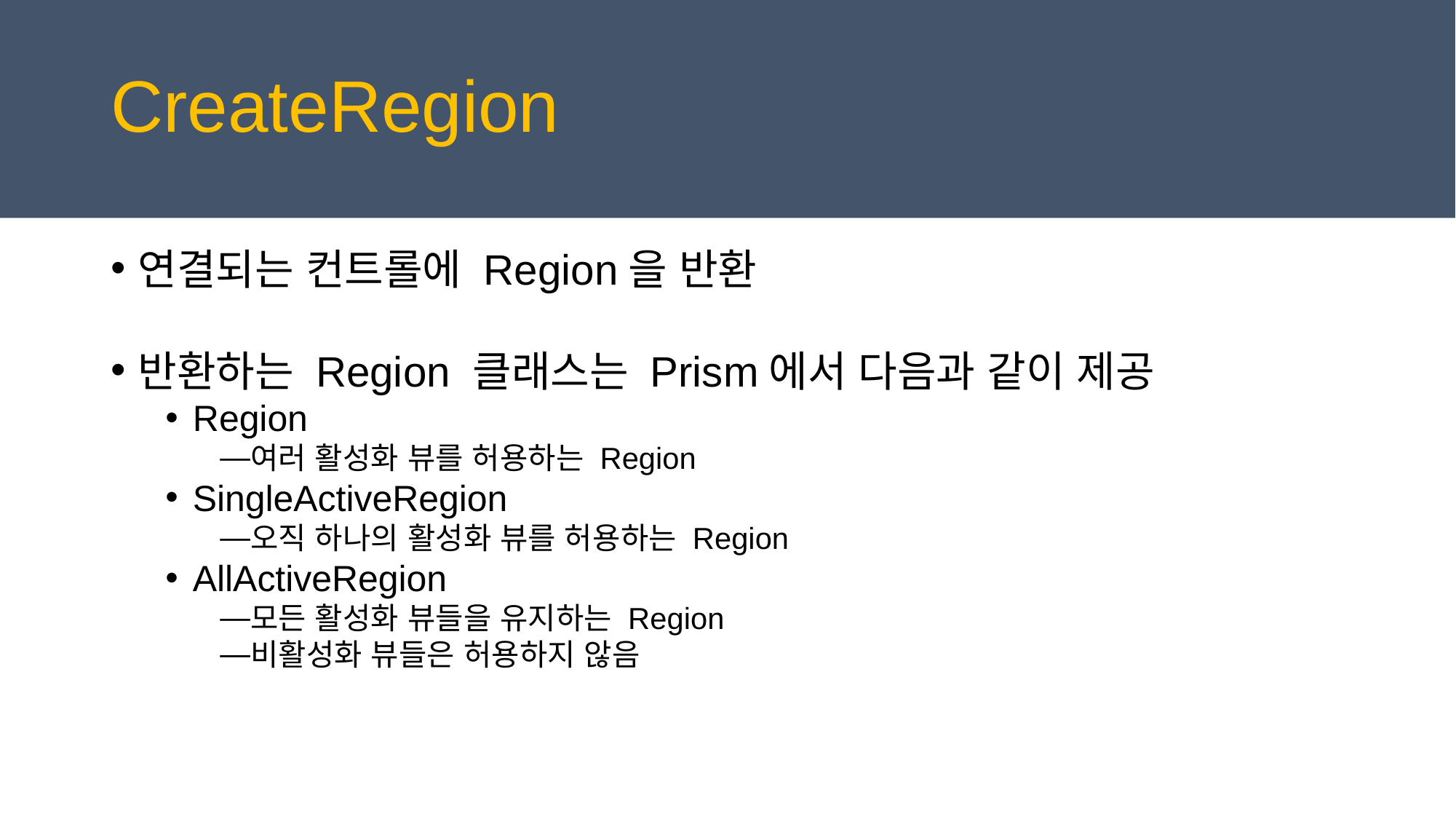

CreateRegion
연결되는 컨트롤에 Region을 반환

반환하는 Region 클래스는 Prism에서 다음과 같이 제공
Region
여러 활성화 뷰를 허용하는 Region
SingleActiveRegion
오직 하나의 활성화 뷰를 허용하는 Region
AllActiveRegion
모든 활성화 뷰들을 유지하는 Region
비활성화 뷰들은 허용하지 않음